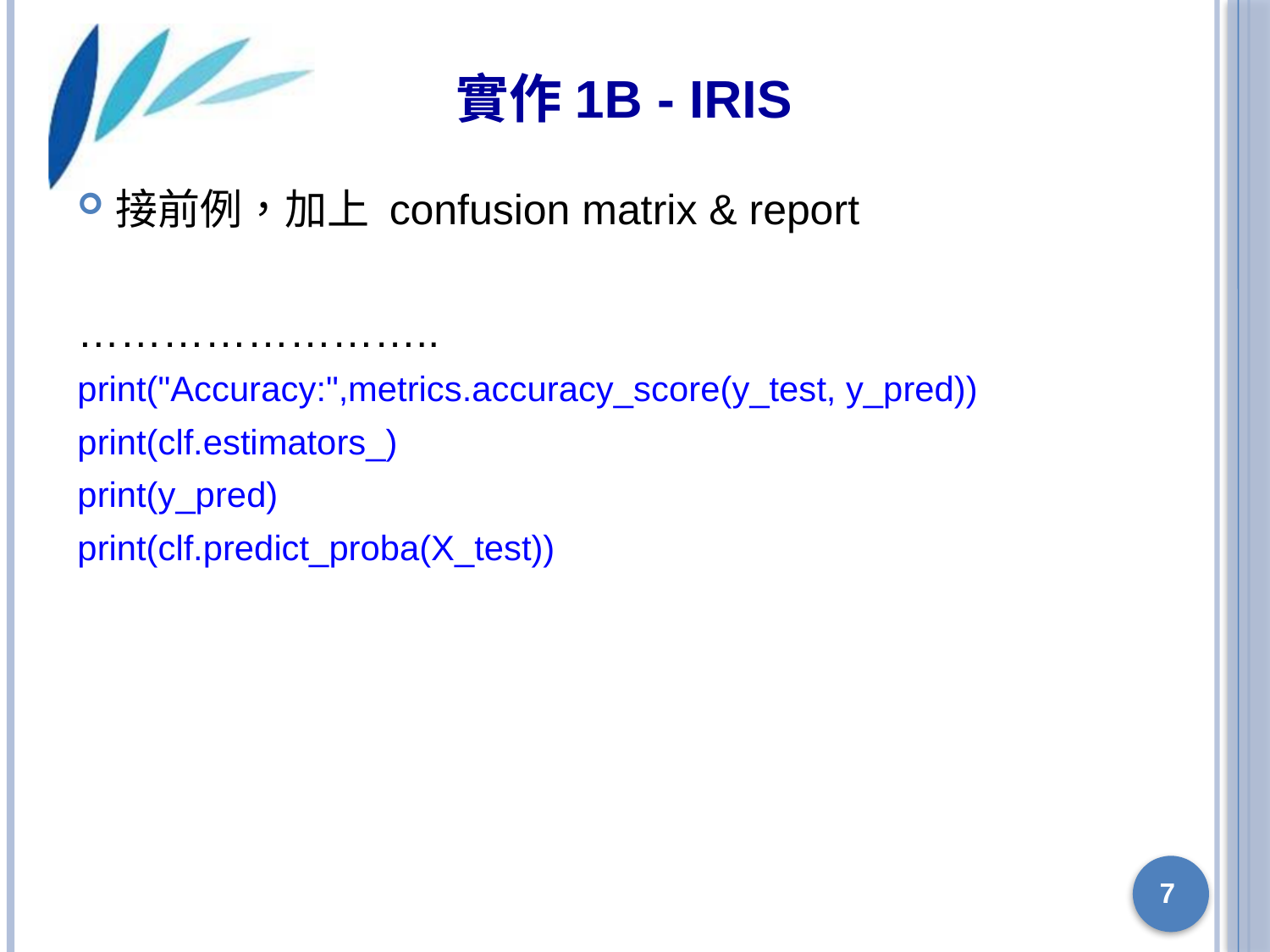

# 實作1B - iris
接前例，加上 confusion matrix & report

……………………..
print("Accuracy:",metrics.accuracy_score(y_test, y_pred))
print(clf.estimators_)
print(y_pred)
print(clf.predict_proba(X_test))
7